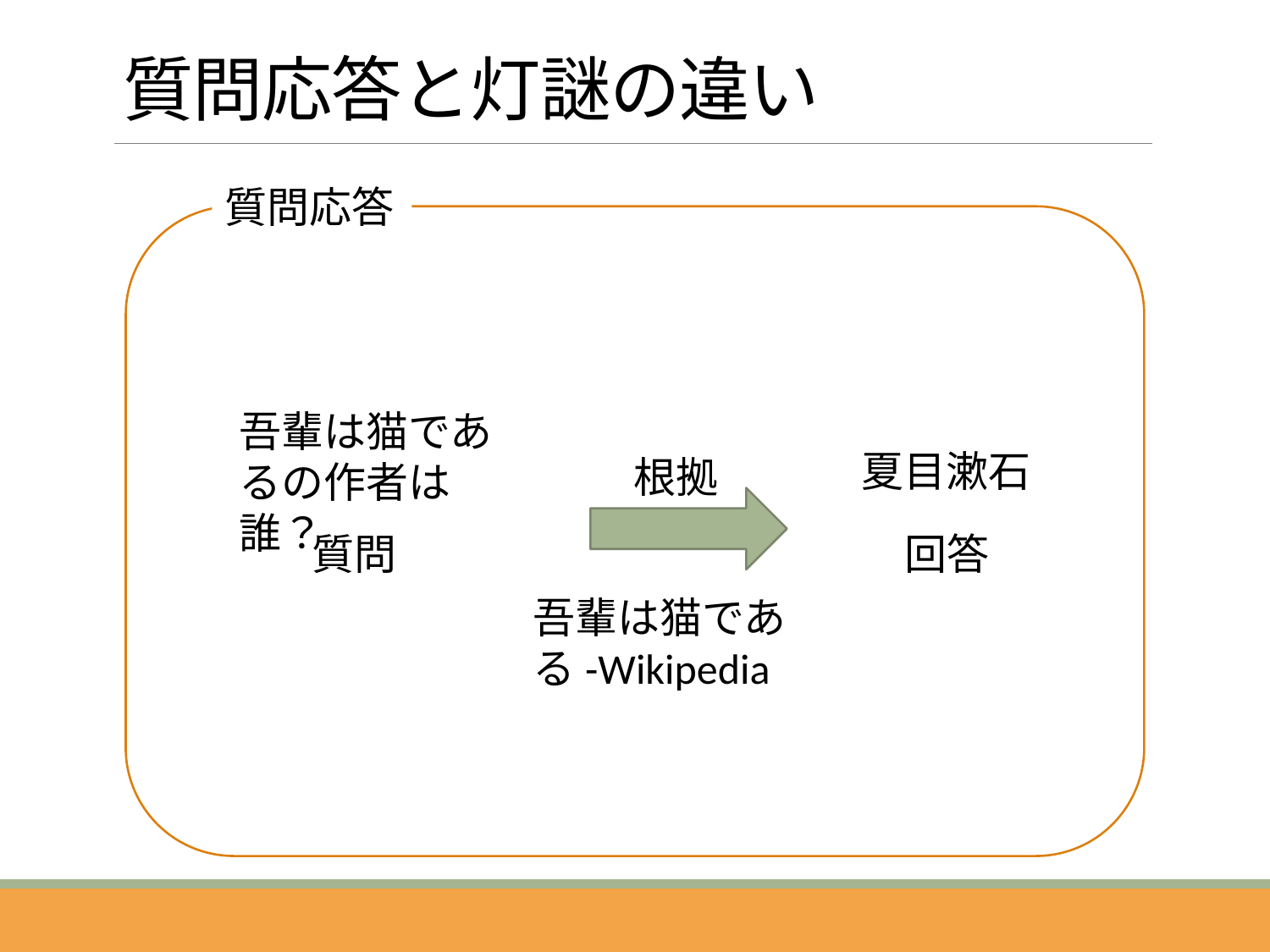

# 質問応答と灯謎の違い
質問応答

吾輩は猫であるの作者は誰？
夏目漱石
根拠

質問
回答
吾輩は猫である-Wikipedia
1